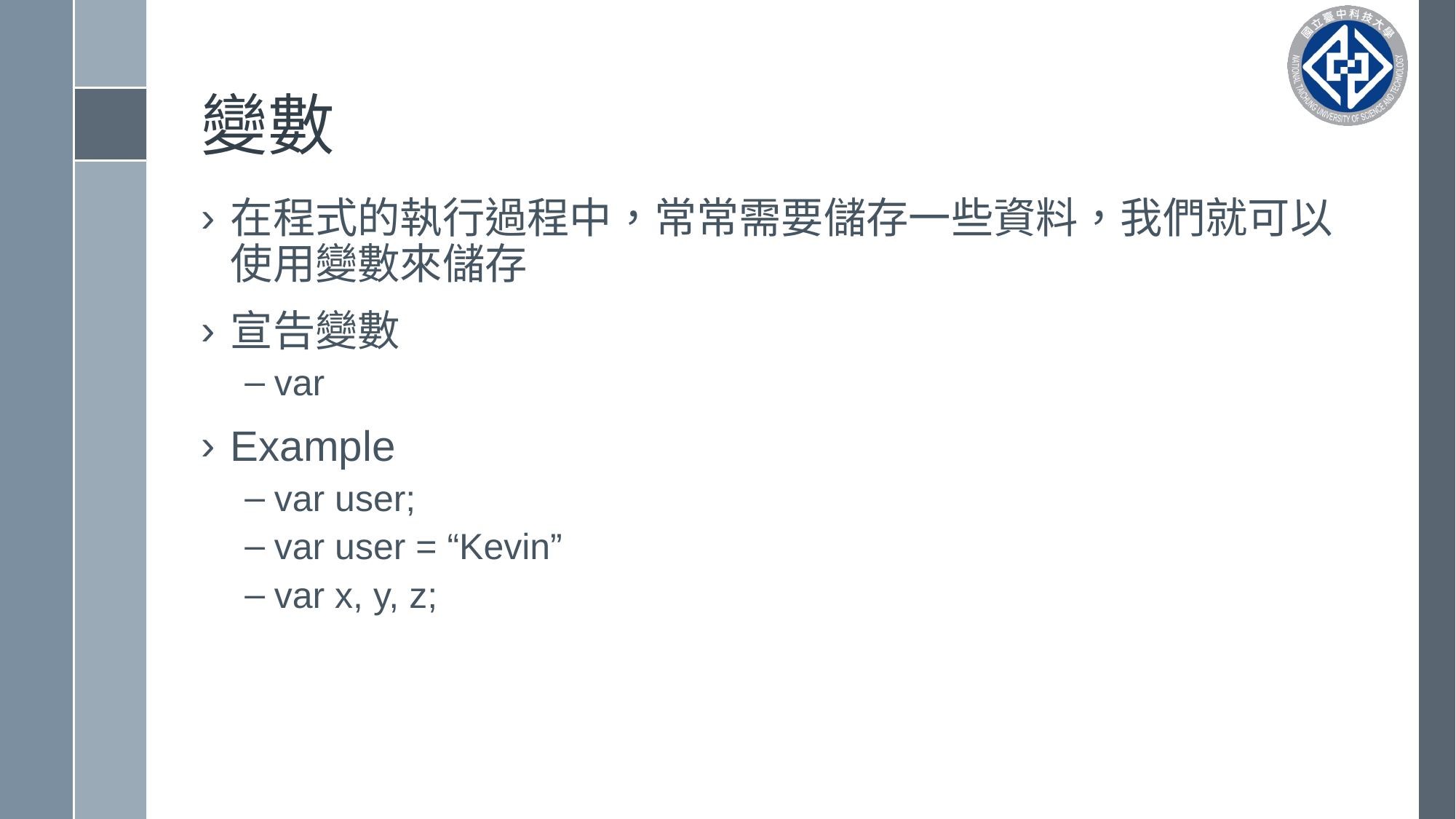

# 變數
在程式的執行過程中，常常需要儲存一些資料，我們就可以使用變數來儲存
宣告變數
var
Example
var user;
var user = “Kevin”
var x, y, z;